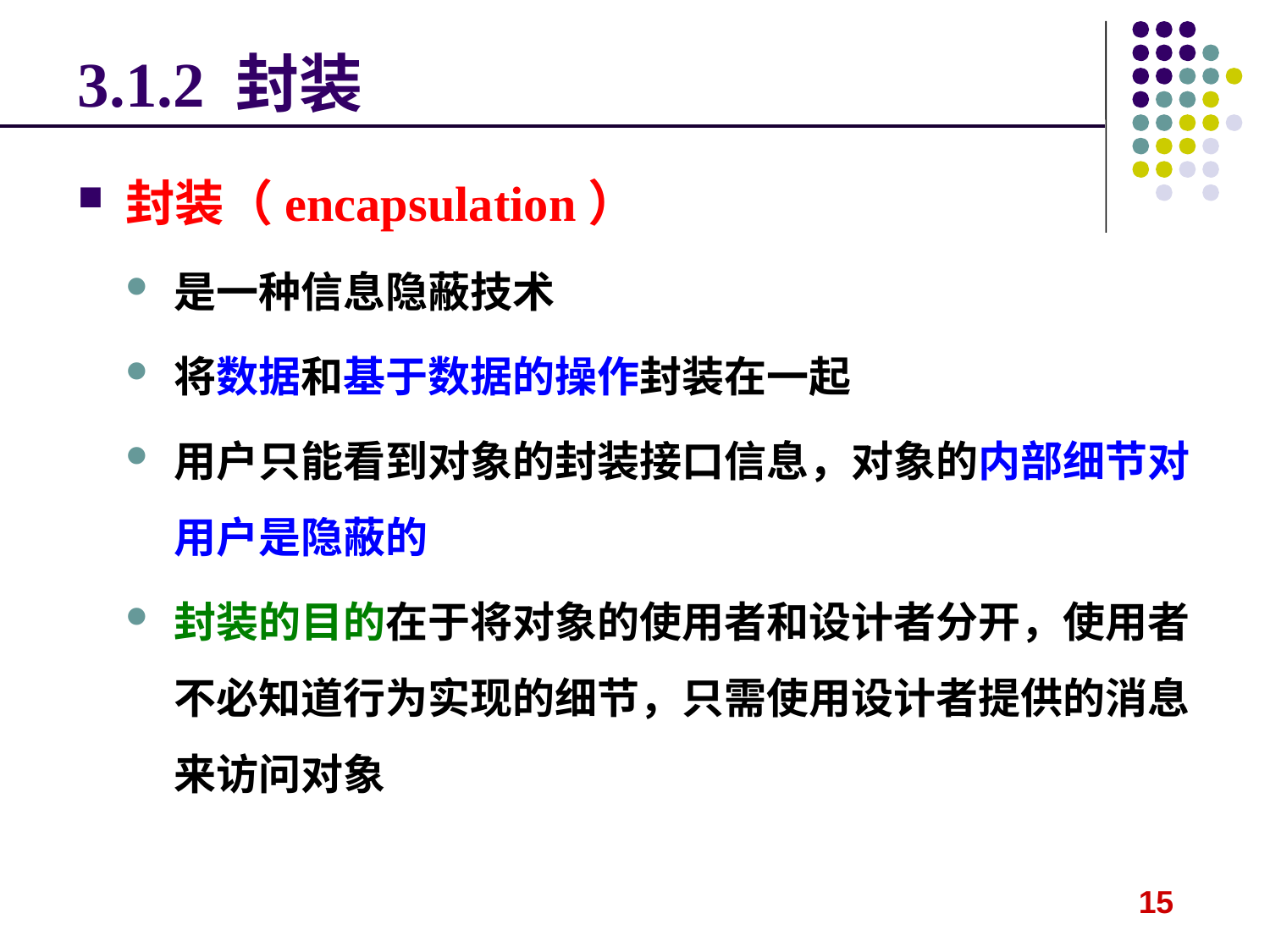

# 3.1.2 封装
封装（encapsulation）
是一种信息隐蔽技术
将数据和基于数据的操作封装在一起
用户只能看到对象的封装接口信息，对象的内部细节对用户是隐蔽的
封装的目的在于将对象的使用者和设计者分开，使用者不必知道行为实现的细节，只需使用设计者提供的消息来访问对象